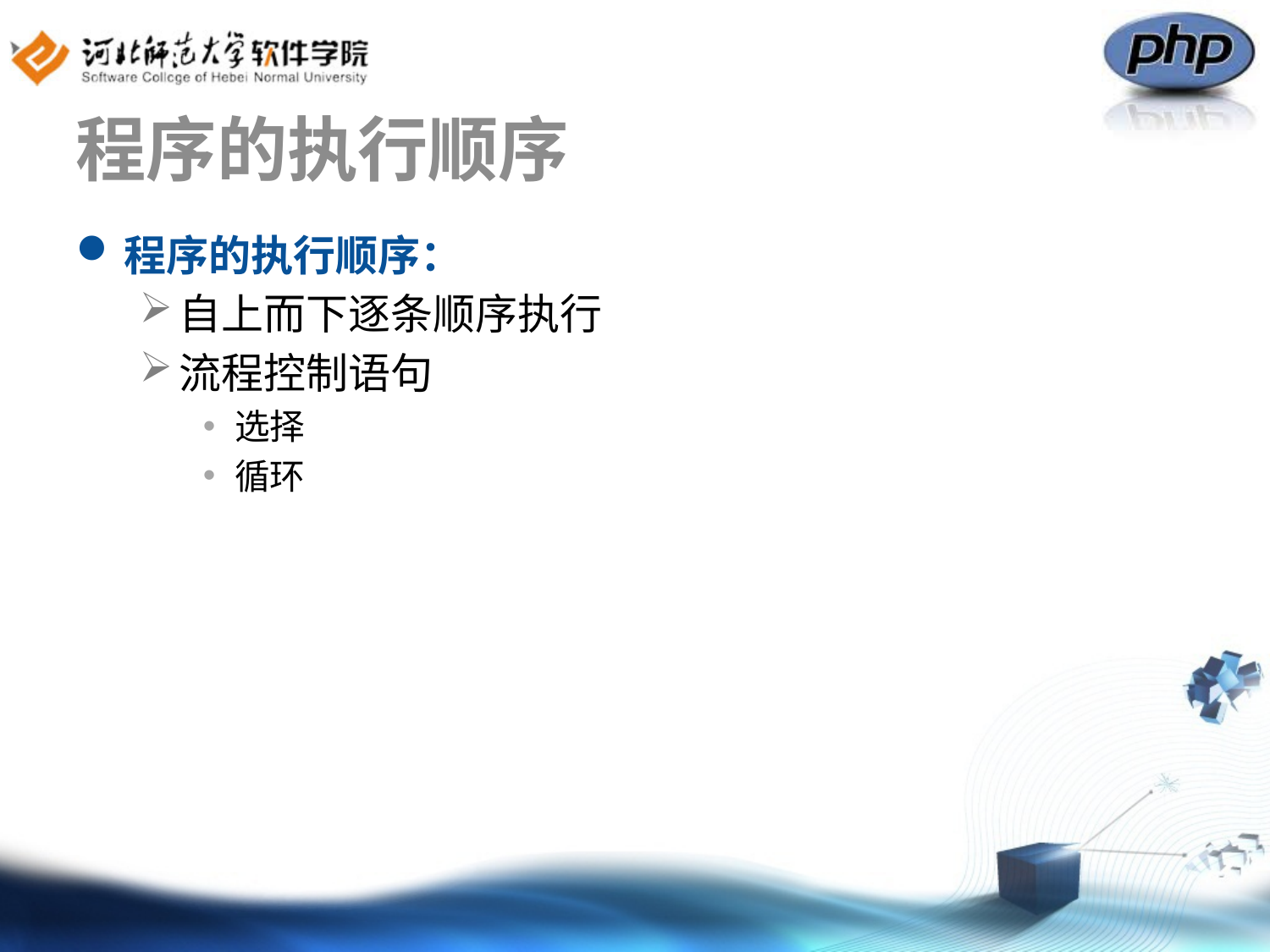

# 程序的执行顺序
程序的执行顺序：
自上而下逐条顺序执行
流程控制语句
选择
循环